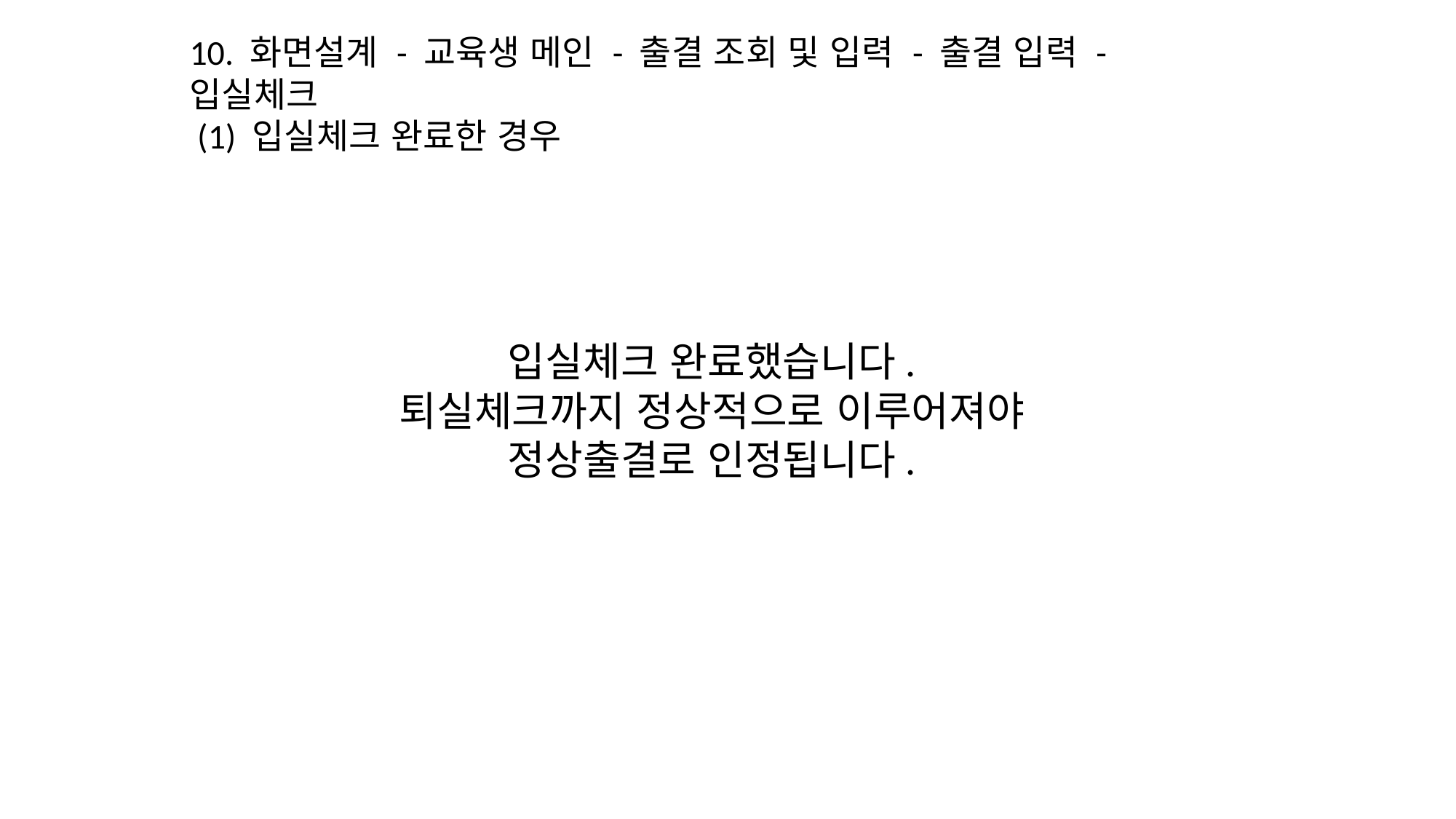

10. 화면설계 - 교육생 메인 - 출결 조회 및 입력 - 출결 입력 - 입실체크
 (1) 입실체크 완료한 경우
입실체크 완료했습니다.
퇴실체크까지 정상적으로 이루어져야
정상출결로 인정됩니다.